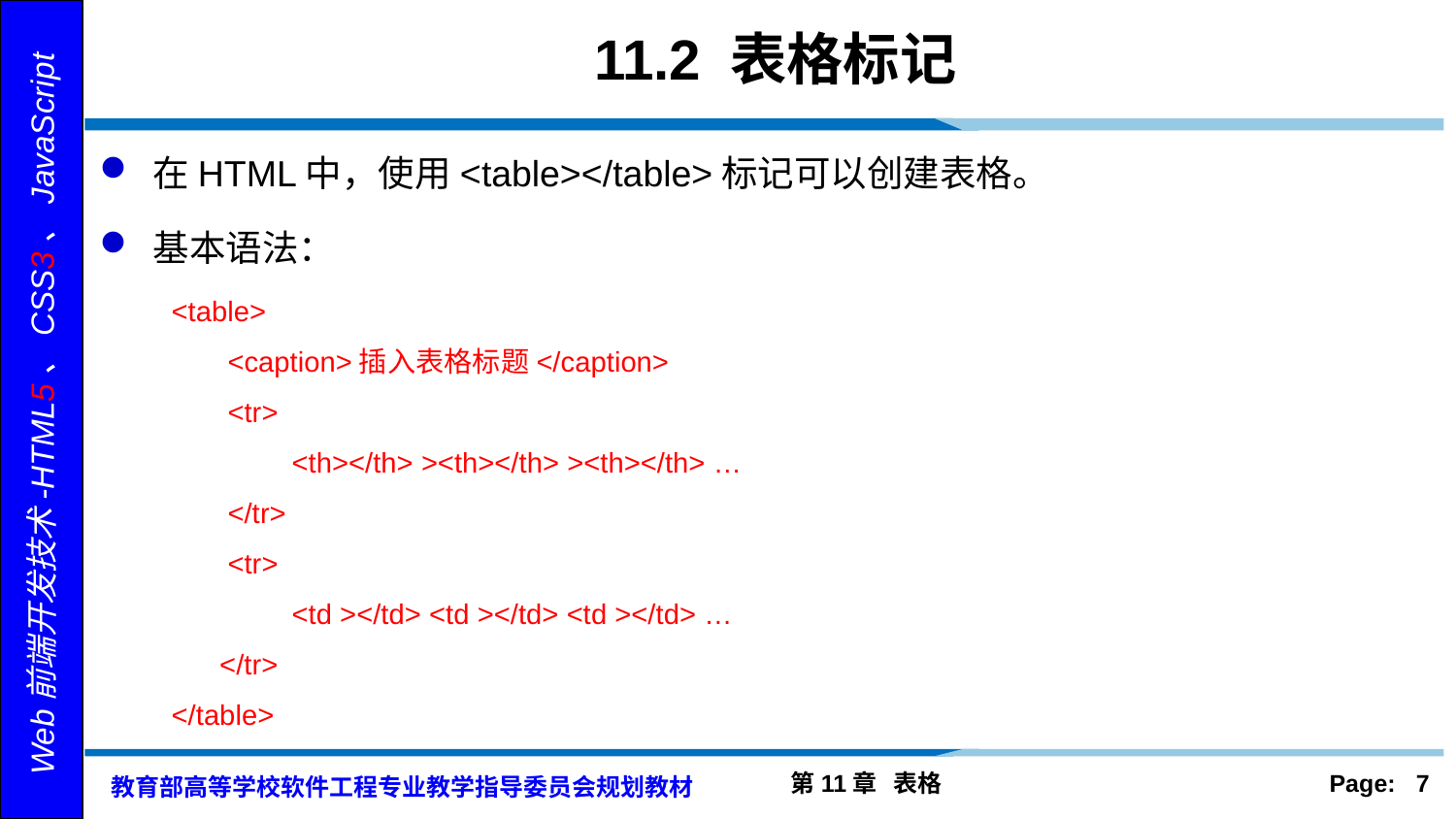

# 11.2 表格标记
 在HTML中，使用<table></table>标记可以创建表格。
 基本语法：
         <table>
                <caption>插入表格标题</caption>
                <tr>
                        <th></th> ><th></th> ><th></th> …
                </tr>
                <tr>
                        <td ></td> <td ></td> <td ></td> …
               </tr>
         </table>